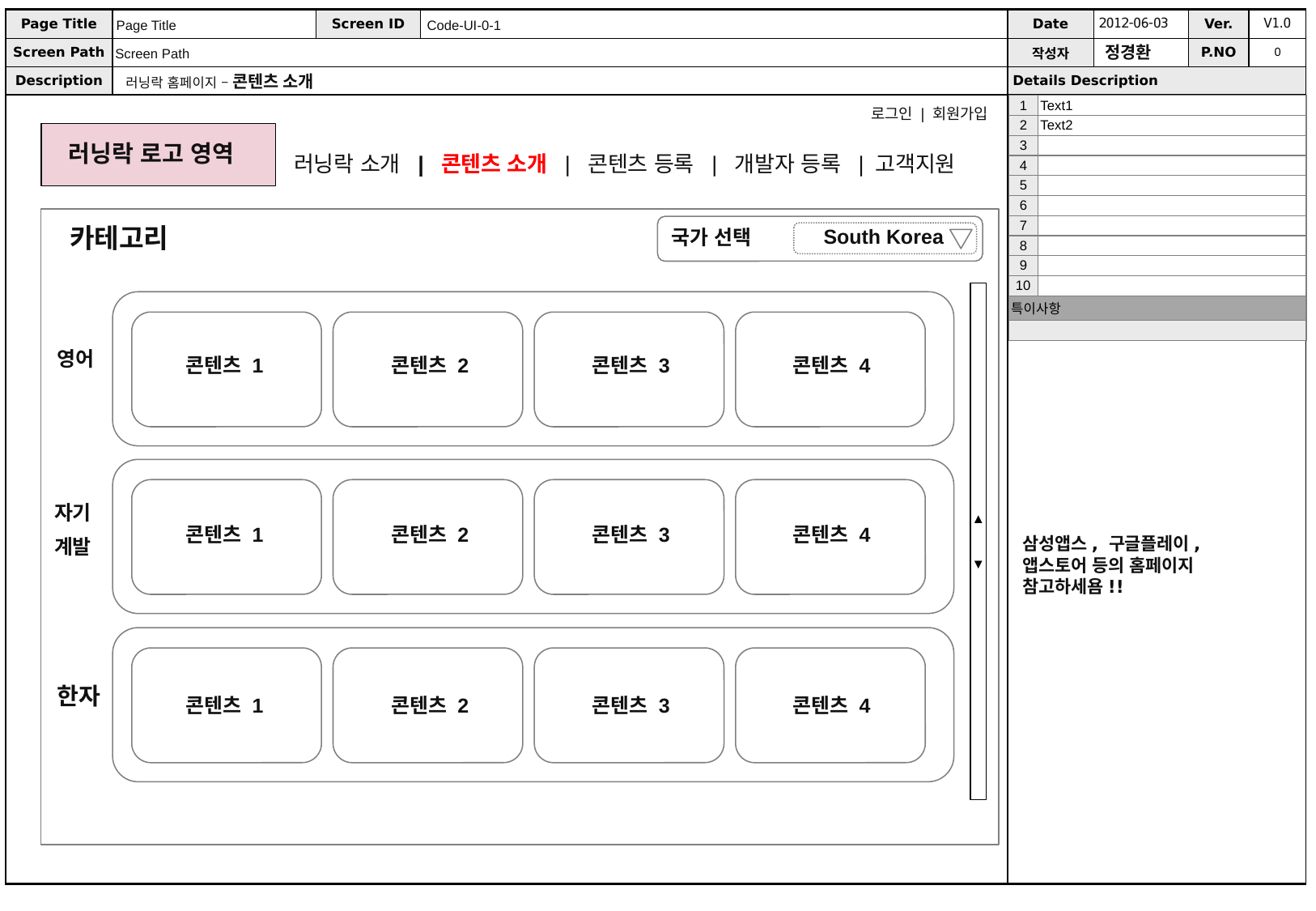

Page Title
Code-UI-0-1
정경환
Screen Path
0
러닝락 홈페이지 – 콘텐츠 소개
| 1 | Text1 |
| --- | --- |
| 2 | Text2 |
| 3 |  |
| 4 |  |
| 5 |  |
| 6 |  |
| 7 |  |
| 8 |  |
| 9 |  |
| 10 |  |
| 특이사항 |  |
|  |  |
로그인 | 회원가입
러닝락 로고 영역
러닝락 소개  |  콘텐츠 소개  |  콘텐츠 등록  |  개발자 등록  | 고객지원

카테고리
South Korea
국가 선택

▲

▼

영어
콘텐츠 1
콘텐츠 2
콘텐츠 3
콘텐츠 4

자기
계발
콘텐츠 1
콘텐츠 2
콘텐츠 3
콘텐츠 4
삼성앱스, 구글플레이, 앱스토어 등의 홈페이지 참고하세욤!!

한자
콘텐츠 1
콘텐츠 2
콘텐츠 3
콘텐츠 4